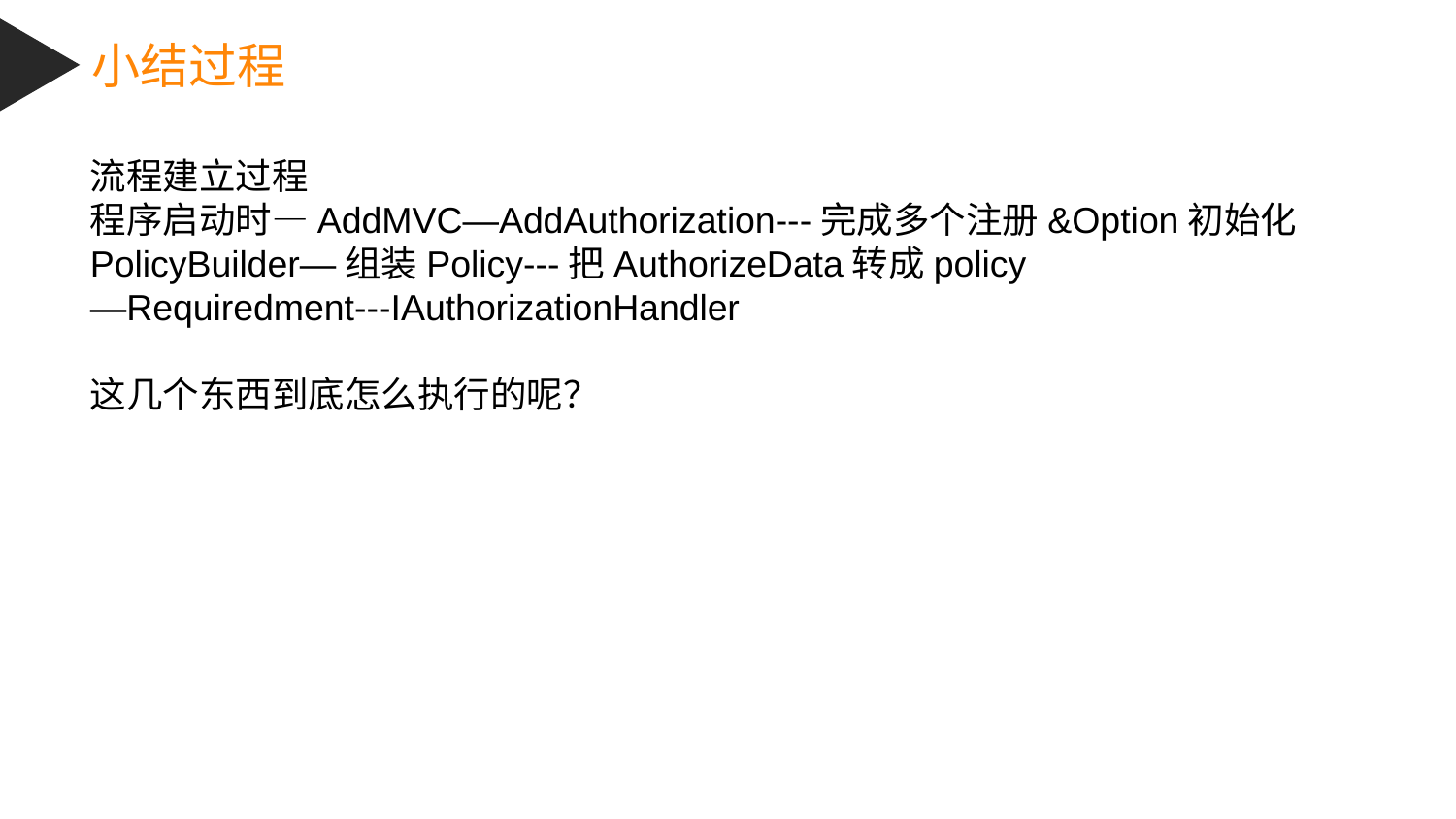

小结过程
流程建立过程
程序启动时—AddMVC—AddAuthorization---完成多个注册&Option初始化
PolicyBuilder—组装Policy---把AuthorizeData转成policy
—Requiredment---IAuthorizationHandler

这几个东西到底怎么执行的呢？